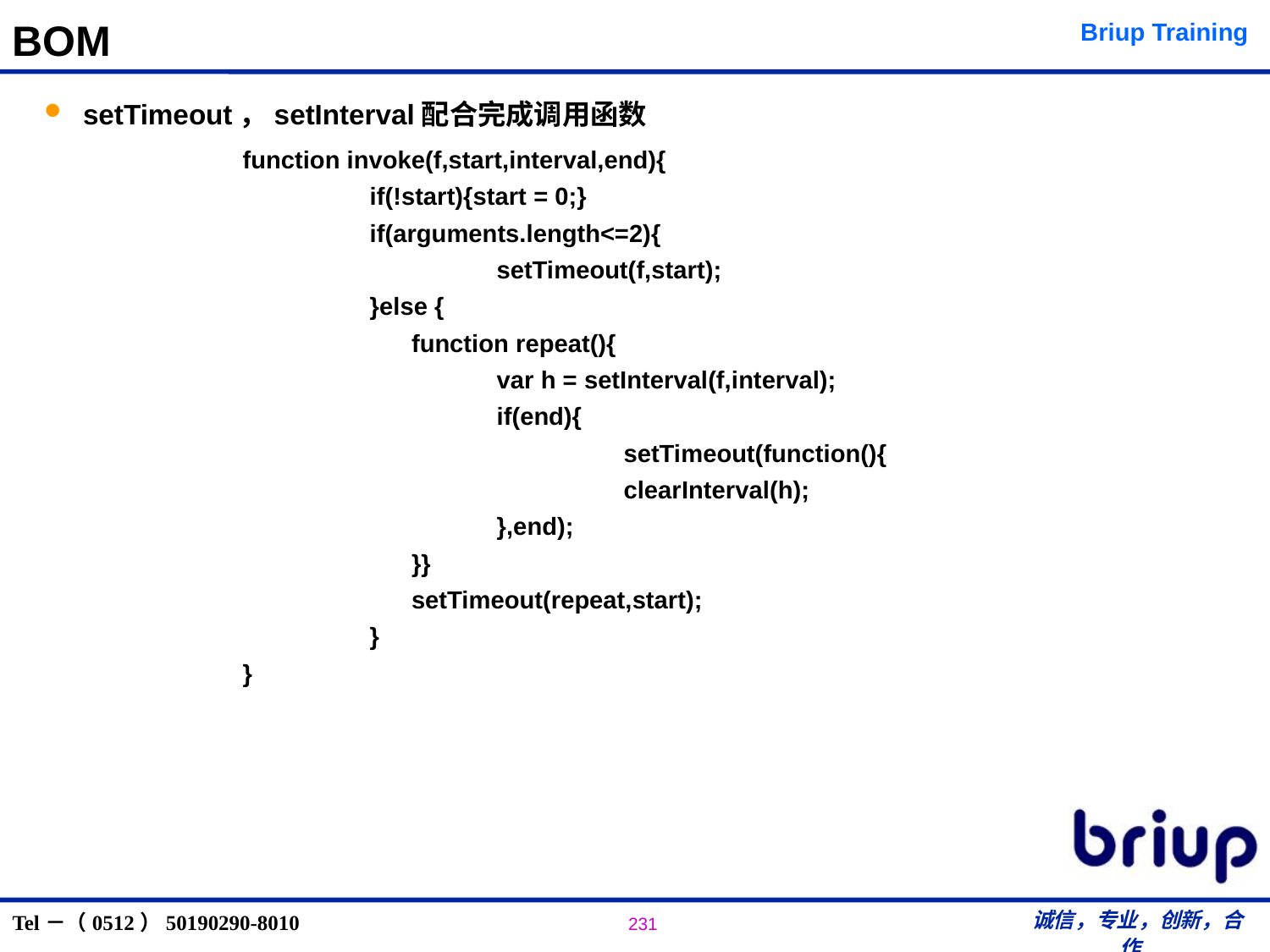

# BOM

setTimeout，setInterval配合完成调用函数
	function invoke(f,start,interval,end){
		if(!start){start = 0;}
		if(arguments.length<=2){
			setTimeout(f,start);
		}else {
		      function repeat(){
			var h = setInterval(f,interval);
			if(end){
				setTimeout(function(){
				clearInterval(h);
			},end);
		      }}
		      setTimeout(repeat,start);
		}
	}